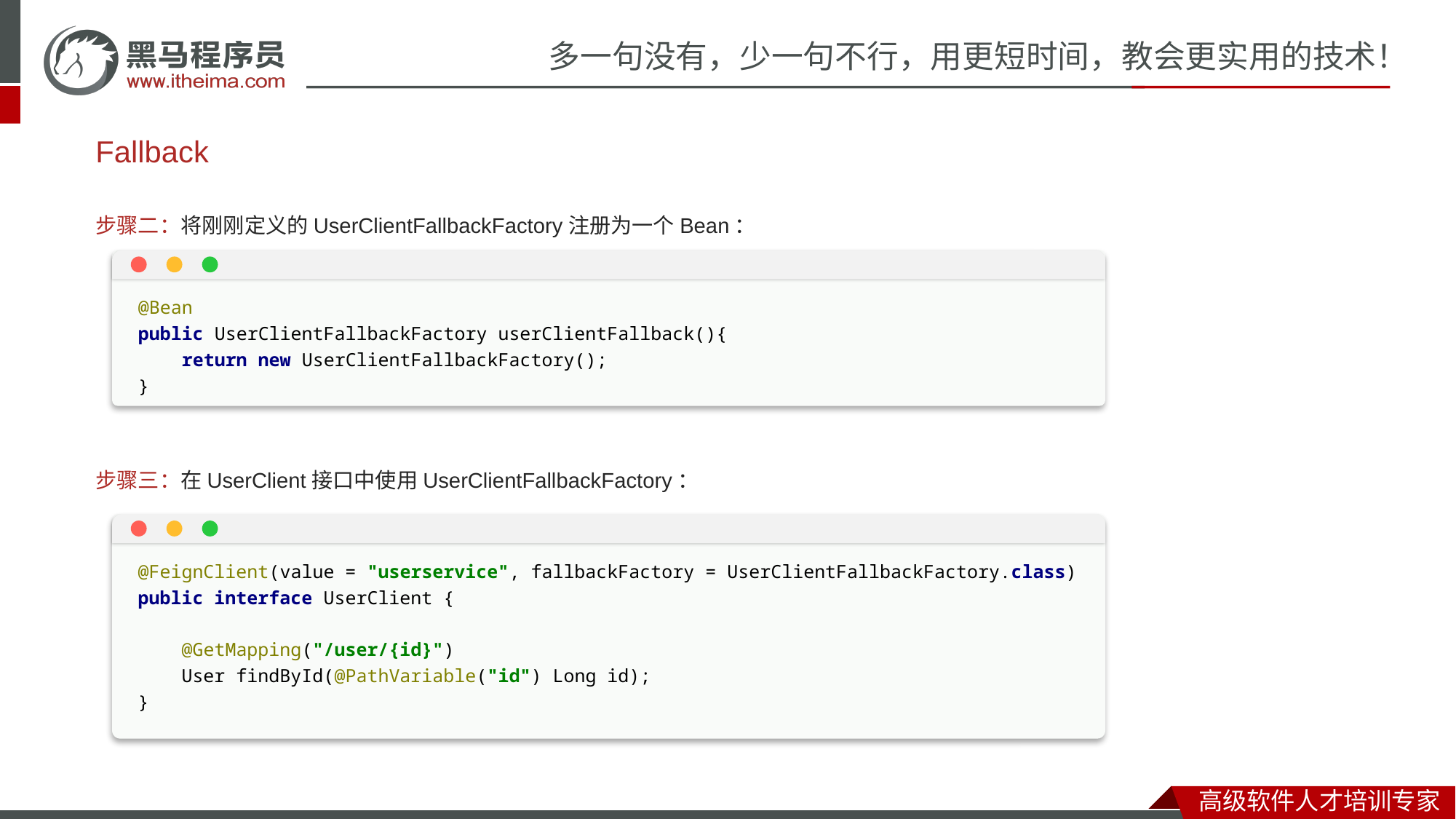

# Fallback
步骤二：将刚刚定义的UserClientFallbackFactory注册为一个Bean：

步骤三：在UserClient接口中使用UserClientFallbackFactory：

@Bean
public UserClientFallbackFactory userClientFallback(){
    return new UserClientFallbackFactory();
}

@FeignClient(value = "userservice", fallbackFactory = UserClientFallbackFactory.class)
public interface UserClient {
    @GetMapping("/user/{id}")
    User findById(@PathVariable("id") Long id);
}